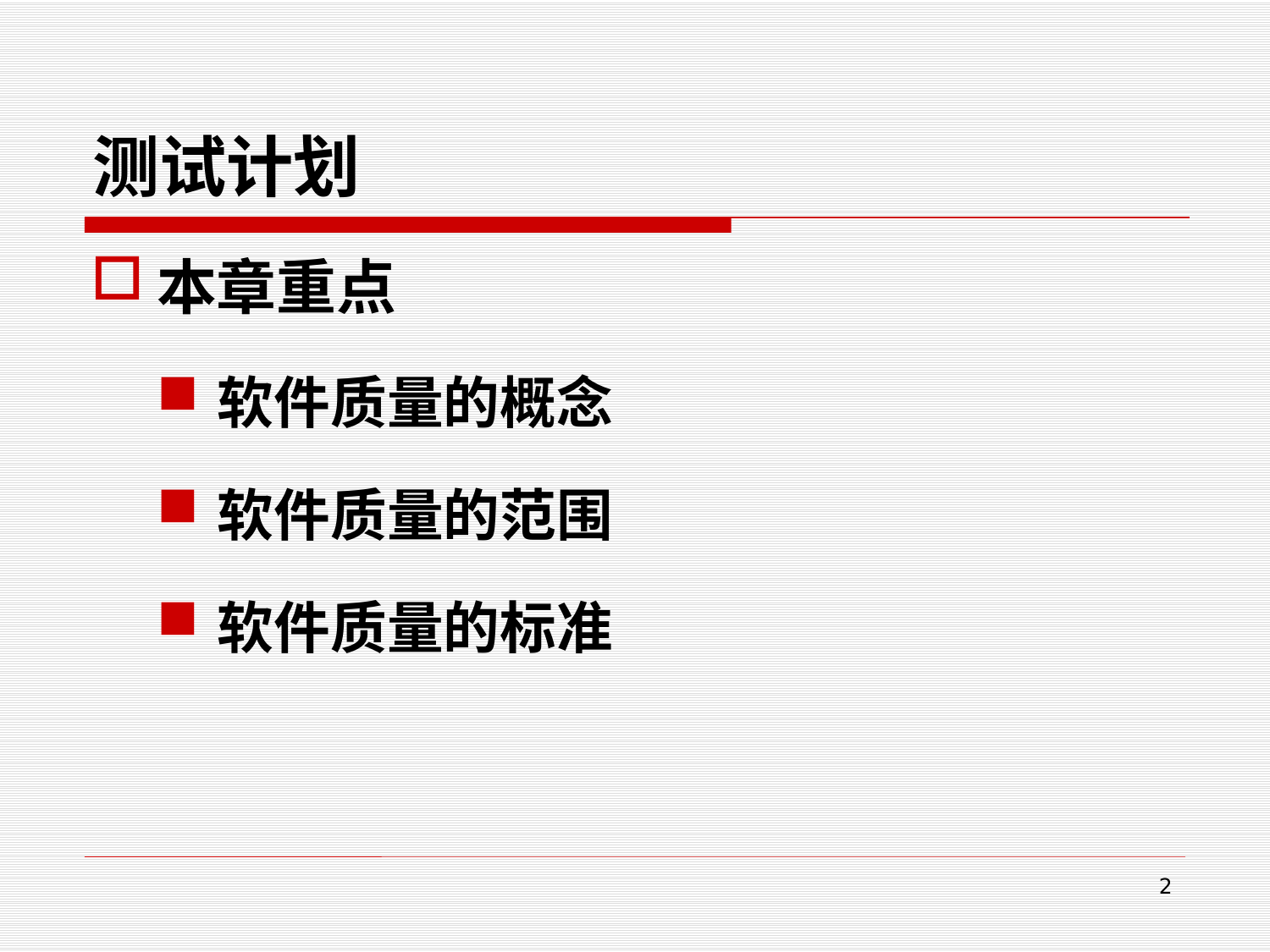

# 测试计划
本章重点
软件质量的概念
软件质量的范围
软件质量的标准
2